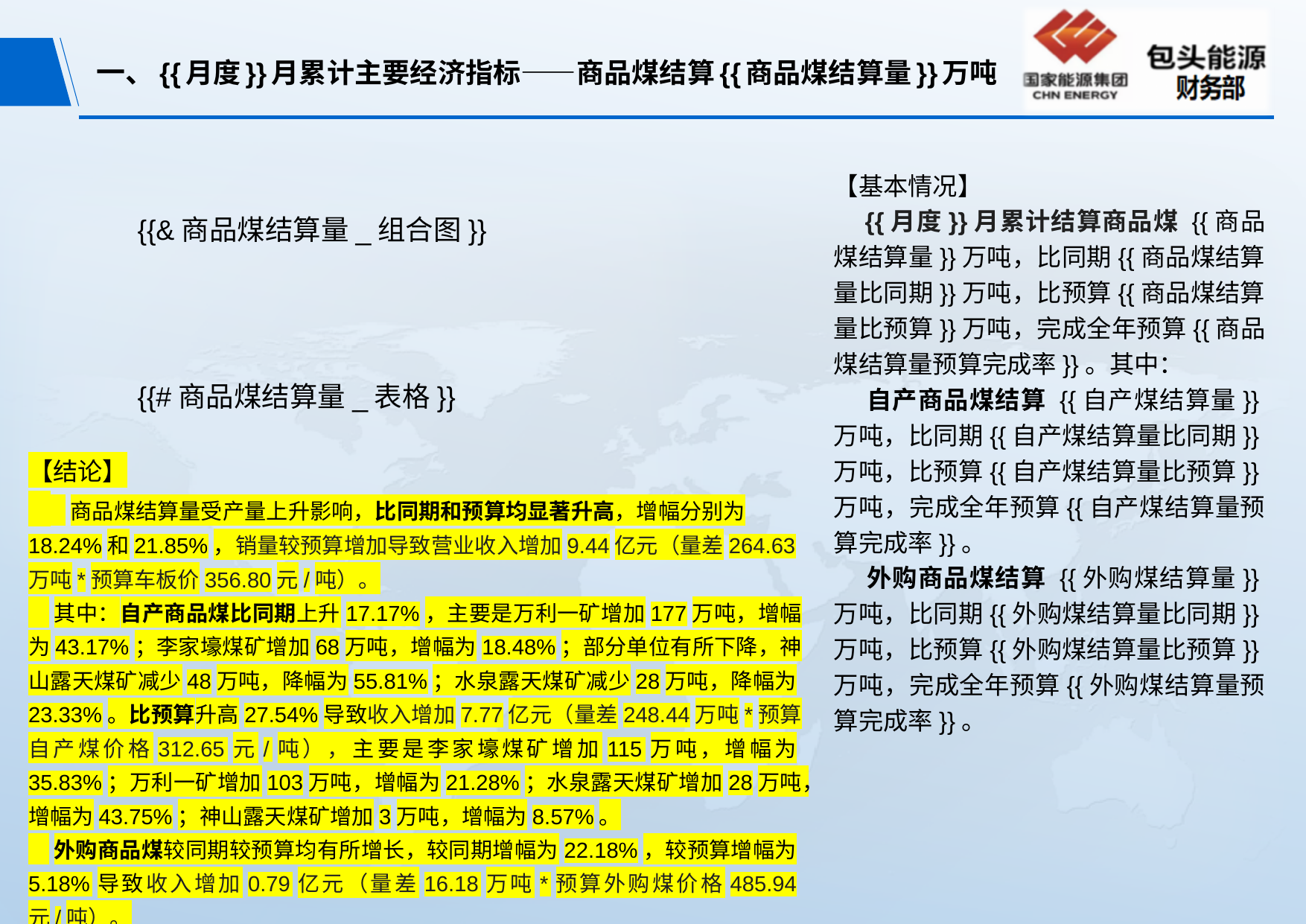

# 一、{{月度}}月累计主要经济指标——商品煤结算{{商品煤结算量}}万吨
【基本情况】
    {{月度}}月累计结算商品煤 {{商品煤结算量}}万吨，比同期{{商品煤结算量比同期}}万吨，比预算{{商品煤结算量比预算}}万吨，完成全年预算{{商品煤结算量预算完成率}}。其中：
    自产商品煤结算 {{自产煤结算量}}万吨，比同期{{自产煤结算量比同期}}万吨，比预算{{自产煤结算量比预算}}万吨，完成全年预算{{自产煤结算量预算完成率}}。
    外购商品煤结算 {{外购煤结算量}}万吨，比同期{{外购煤结算量比同期}}万吨，比预算{{外购煤结算量比预算}}万吨，完成全年预算{{外购煤结算量预算完成率}}。
{{&商品煤结算量_组合图}}
{{#商品煤结算量_表格}}
【结论】
       商品煤结算量受产量上升影响，比同期和预算均显著升高，增幅分别为18.24%和21.85%，销量较预算增加导致营业收入增加9.44亿元（量差264.63万吨*预算车板价356.80元/吨）。
    其中：自产商品煤比同期上升17.17%，主要是万利一矿增加177万吨，增幅为43.17%；李家壕煤矿增加68万吨，增幅为18.48%；部分单位有所下降，神山露天煤矿减少48万吨，降幅为55.81%；水泉露天煤矿减少28万吨，降幅为23.33%。比预算升高27.54%导致收入增加7.77亿元（量差248.44万吨*预算自产煤价格312.65元/吨），主要是李家壕煤矿增加115万吨，增幅为35.83%；万利一矿增加103万吨，增幅为21.28%；水泉露天煤矿增加28万吨，增幅为43.75%；神山露天煤矿增加3万吨，增幅为8.57%。
    外购商品煤较同期较预算均有所增长，较同期增幅为22.18%，较预算增幅为5.18%导致收入增加0.79亿元（量差16.18万吨*预算外购煤价格485.94元/吨）。

6